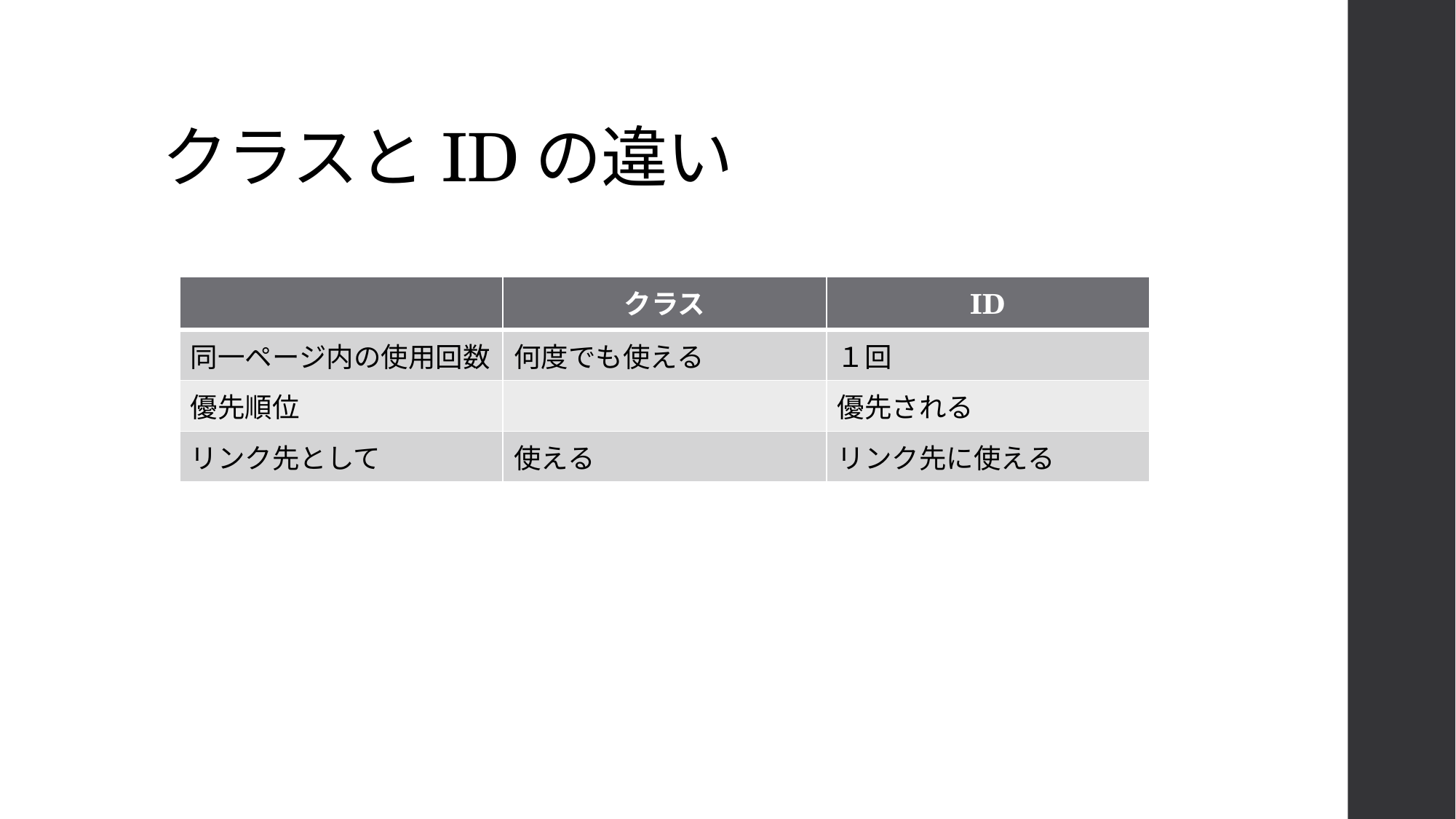

# クラスとIDの違い
|  | クラス | ID |
| --- | --- | --- |
| 同一ページ内の使用回数 | 何度でも使える | １回 |
| 優先順位 |  | 優先される |
| リンク先として | 使える | リンク先に使える |